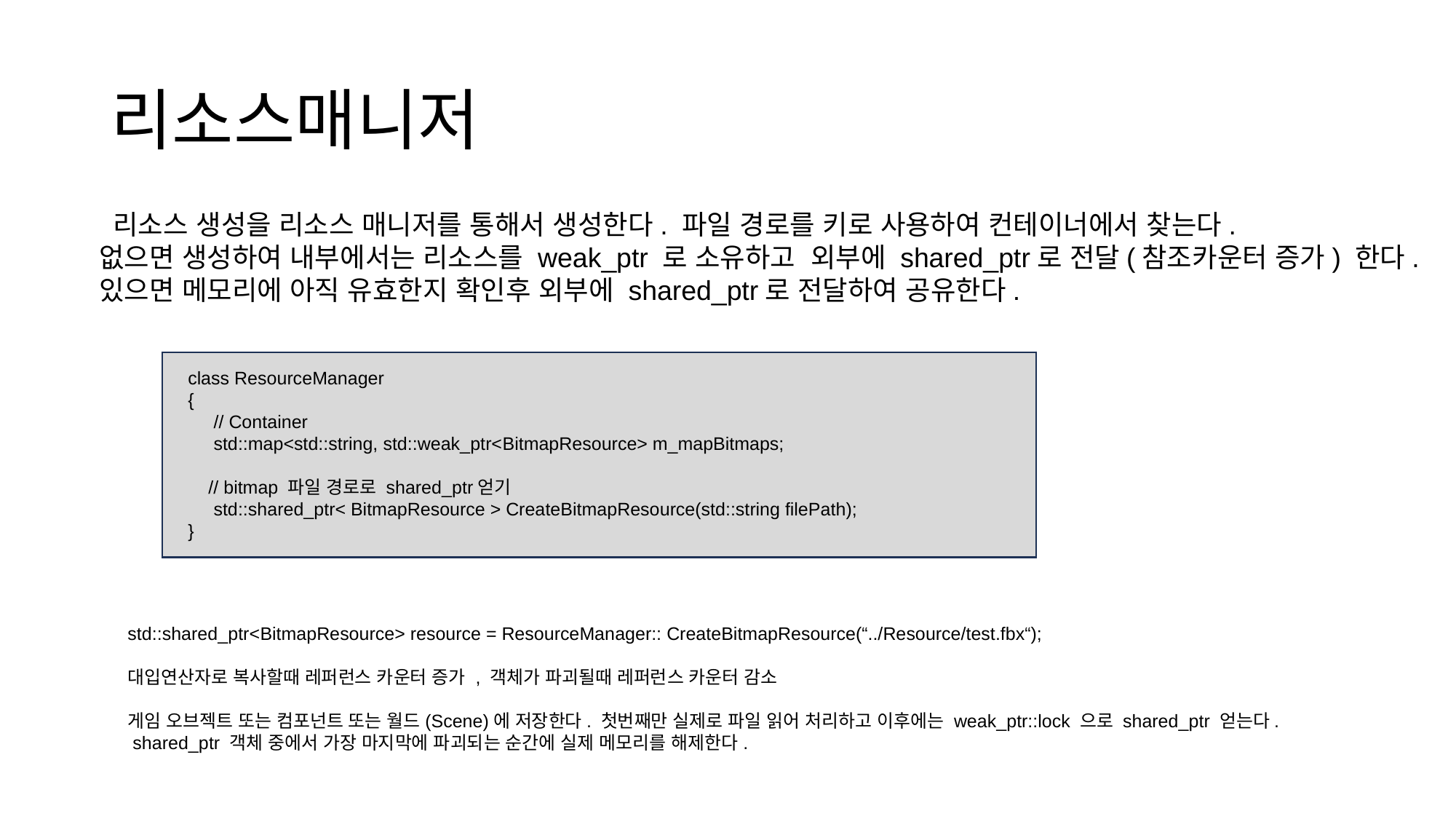

# 리소스매니저
 리소스 생성을 리소스 매니저를 통해서 생성한다. 파일 경로를 키로 사용하여 컨테이너에서 찾는다.
없으면 생성하여 내부에서는 리소스를 weak_ptr 로 소유하고  외부에 shared_ptr로 전달(참조카운터 증가) 한다.
있으면 메모리에 아직 유효한지 확인후 외부에 shared_ptr로 전달하여 공유한다.

class ResourceManager
{
     // Container
     std::map<std::string, std::weak_ptr<BitmapResource> m_mapBitmaps;

    // bitmap 파일 경로로 shared_ptr얻기
     std::shared_ptr< BitmapResource > CreateBitmapResource(std::string filePath);
}
std::shared_ptr<BitmapResource> resource = ResourceManager:: CreateBitmapResource(“../Resource/test.fbx“);

대입연산자로 복사할때 레퍼런스 카운터 증가 , 객체가 파괴될때 레퍼런스 카운터 감소

게임 오브젝트 또는 컴포넌트 또는 월드(Scene)에 저장한다. 첫번째만 실제로 파일 읽어 처리하고 이후에는 weak_ptr::lock 으로 shared_ptr 얻는다.
 shared_ptr 객체 중에서 가장 마지막에 파괴되는 순간에 실제 메모리를 해제한다.